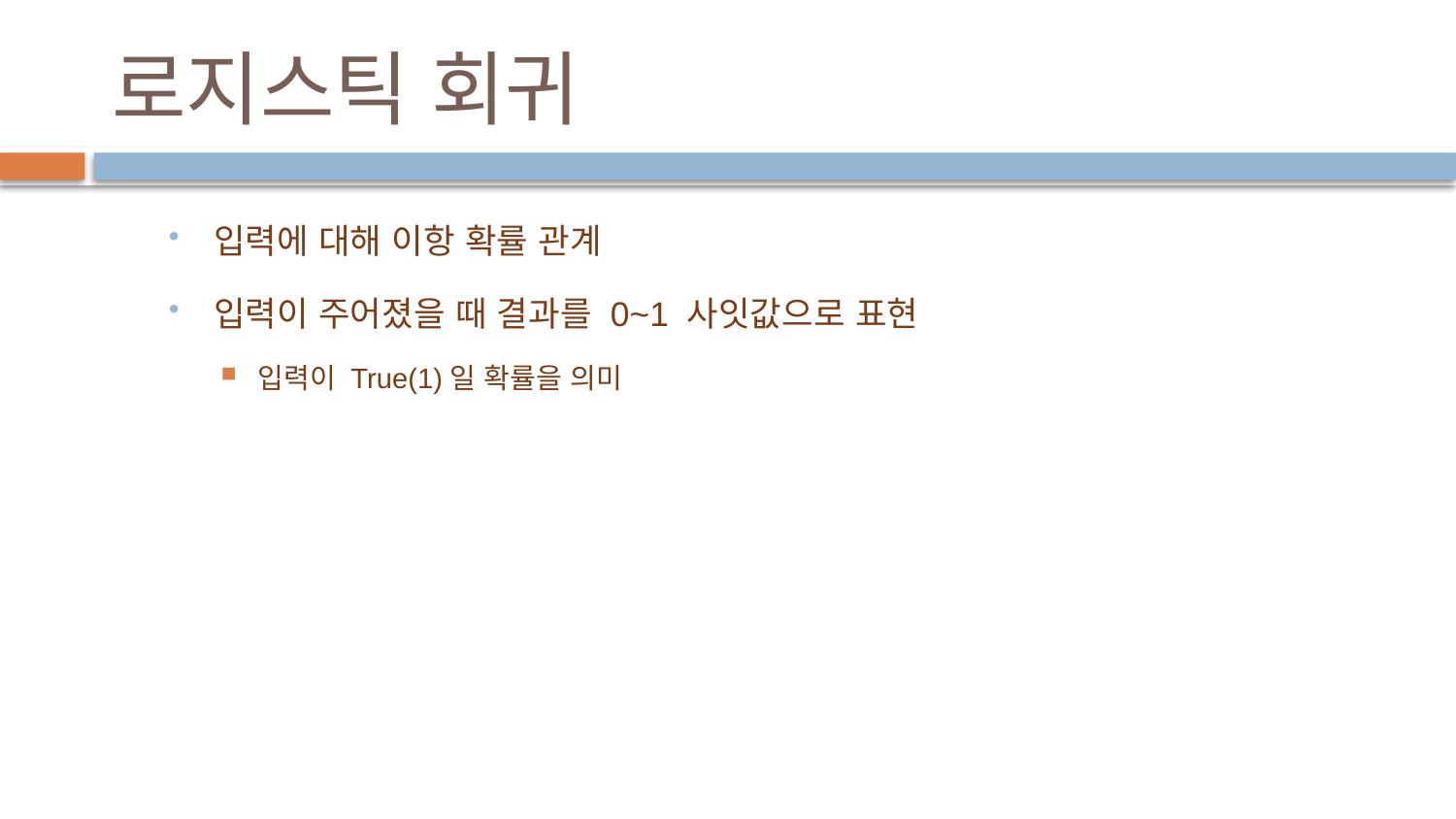

# 로지스틱 회귀
입력에 대해 이항 확률 관계
입력이 주어졌을 때 결과를 0~1 사잇값으로 표현
입력이 True(1)일 확률을 의미